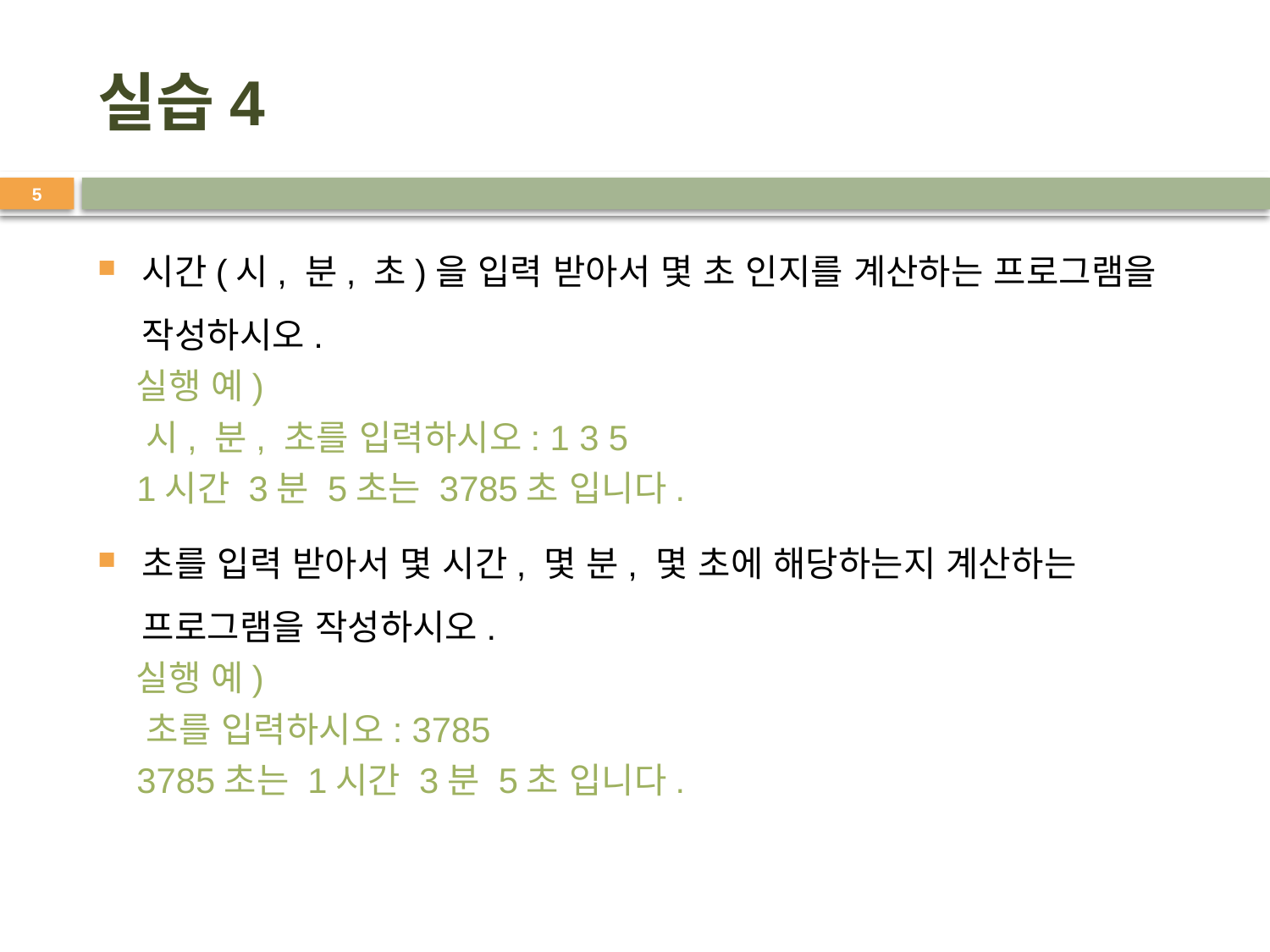

# 실습4
5
시간(시, 분, 초)을 입력 받아서 몇 초 인지를 계산하는 프로그램을 작성하시오.
   실행 예)
    시, 분, 초를 입력하시오: 1 3 5
    1시간 3분 5초는 3785초 입니다.
초를 입력 받아서 몇 시간, 몇 분, 몇 초에 해당하는지 계산하는 프로그램을 작성하시오.
   실행 예)
    초를 입력하시오: 3785
    3785초는 1시간 3분 5초 입니다.